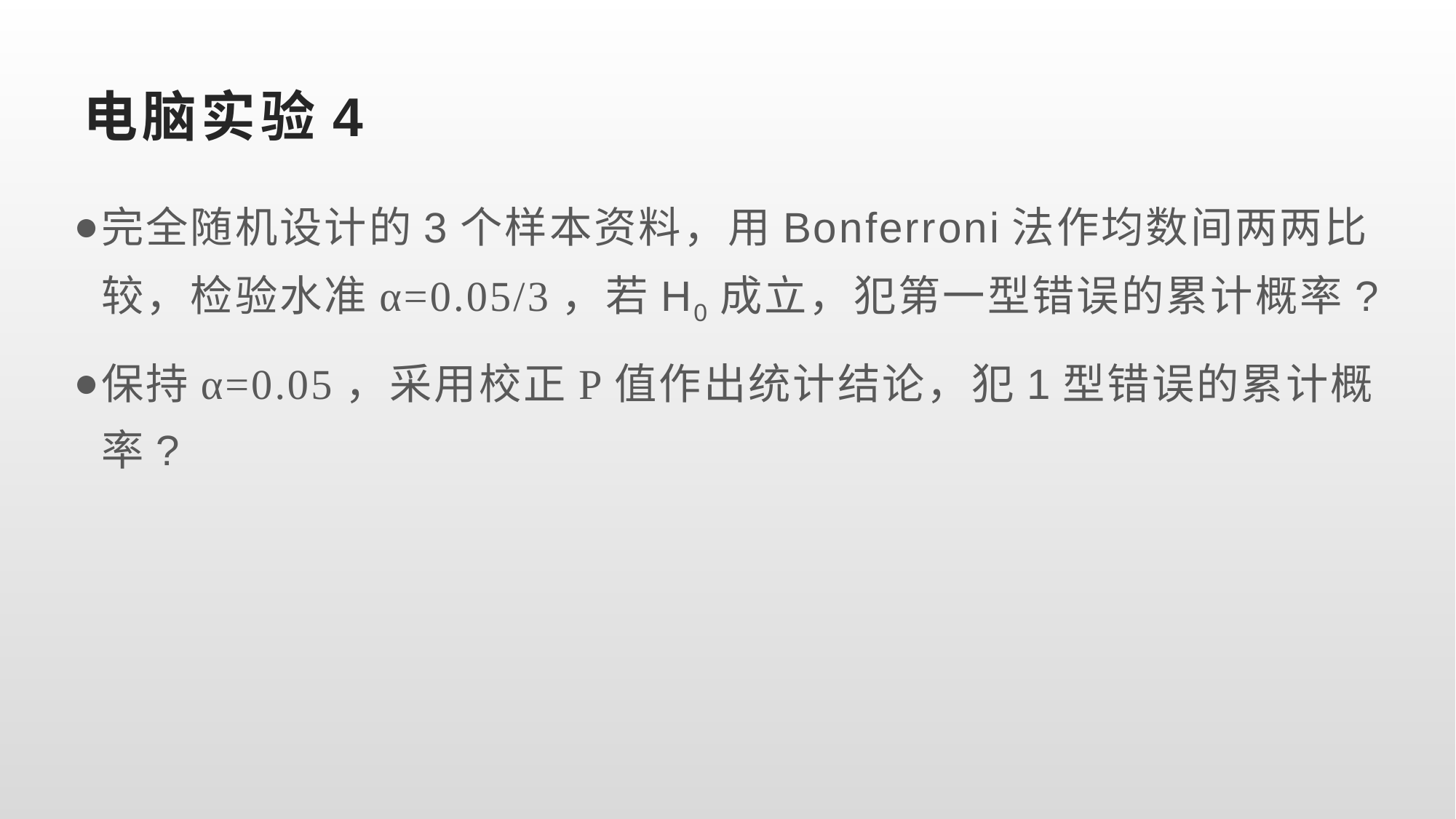

# 电脑实验4
完全随机设计的3个样本资料，用Bonferroni法作均数间两两比较，检验水准α=0.05/3，若H0成立，犯第一型错误的累计概率?
保持α=0.05，采用校正P值作出统计结论，犯1型错误的累计概率?